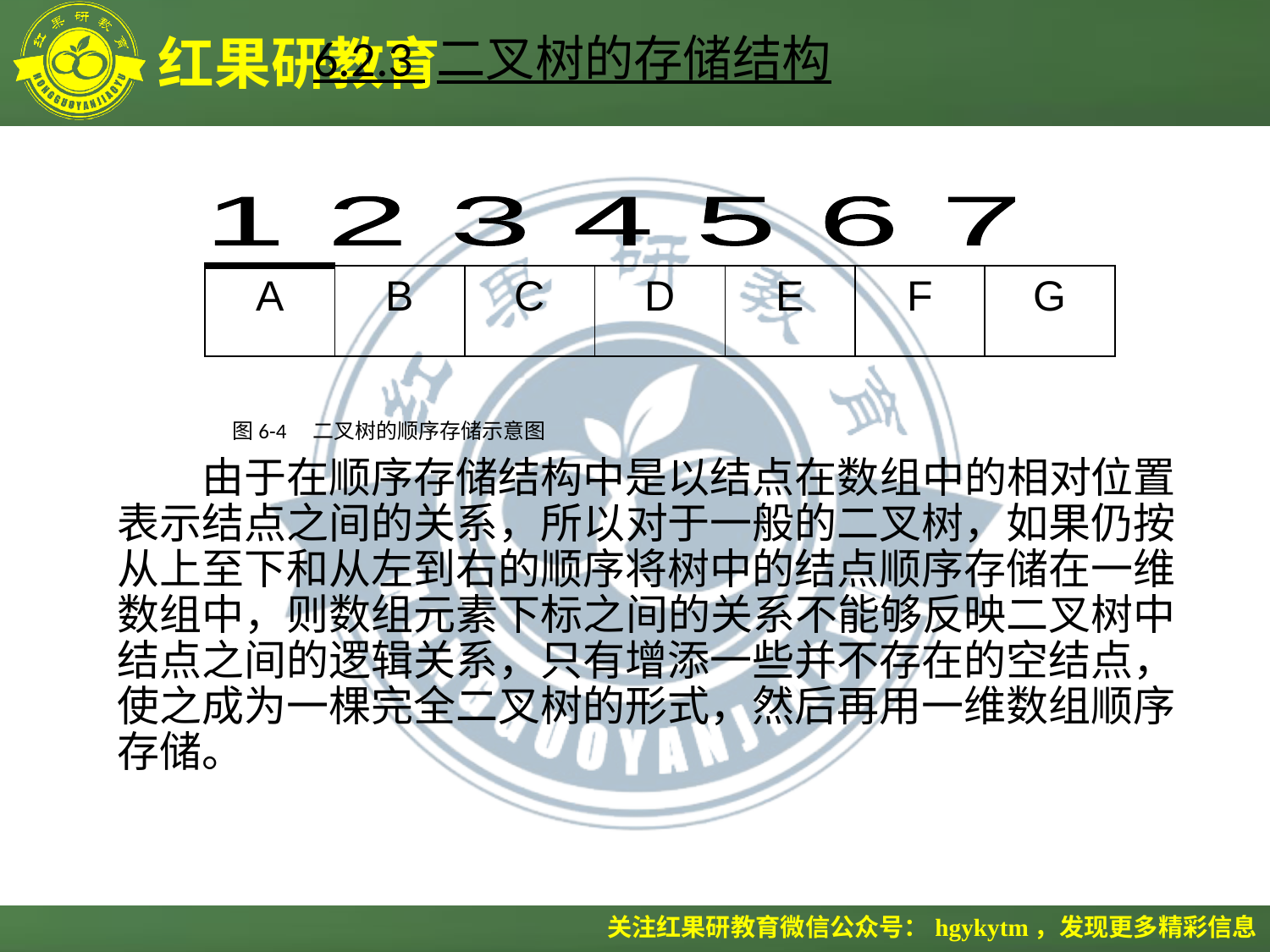

# 6.2.3 二叉树的存储结构
1 2 3 4 5 6 7
| A | B | C | D | E | F | G |
| --- | --- | --- | --- | --- | --- | --- |
           图6-4　二叉树的顺序存储示意图
　　由于在顺序存储结构中是以结点在数组中的相对位置表示结点之间的关系，所以对于一般的二叉树，如果仍按从上至下和从左到右的顺序将树中的结点顺序存储在一维数组中，则数组元素下标之间的关系不能够反映二叉树中结点之间的逻辑关系，只有增添一些并不存在的空结点，使之成为一棵完全二叉树的形式，然后再用一维数组顺序存储。